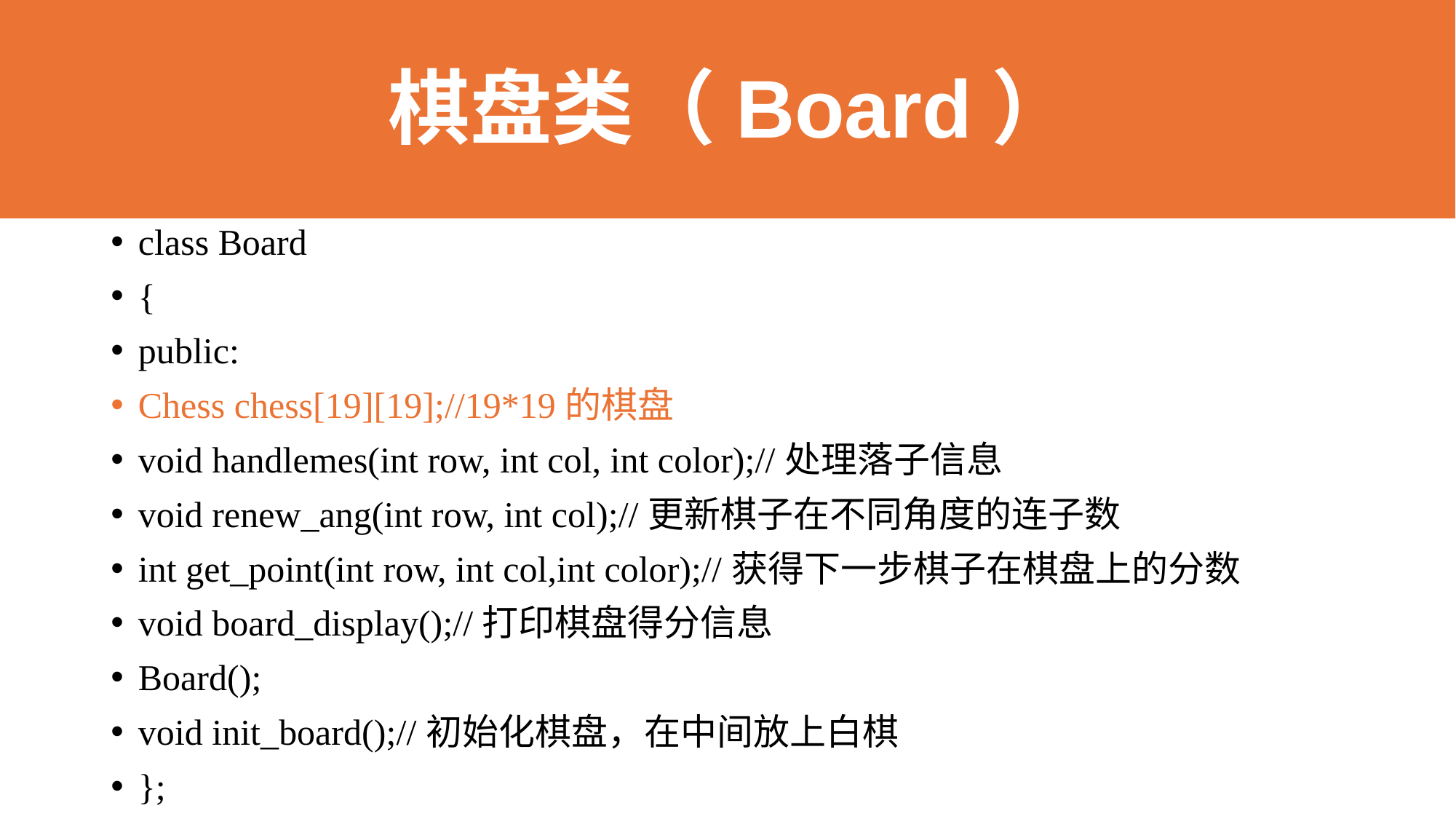

棋盘类（Board）
#
class Board
{
public:
Chess chess[19][19];//19*19的棋盘
void handlemes(int row, int col, int color);//处理落子信息
void renew_ang(int row, int col);//更新棋子在不同角度的连子数
int get_point(int row, int col,int color);//获得下一步棋子在棋盘上的分数
void board_display();//打印棋盘得分信息
Board();
void init_board();//初始化棋盘，在中间放上白棋
};